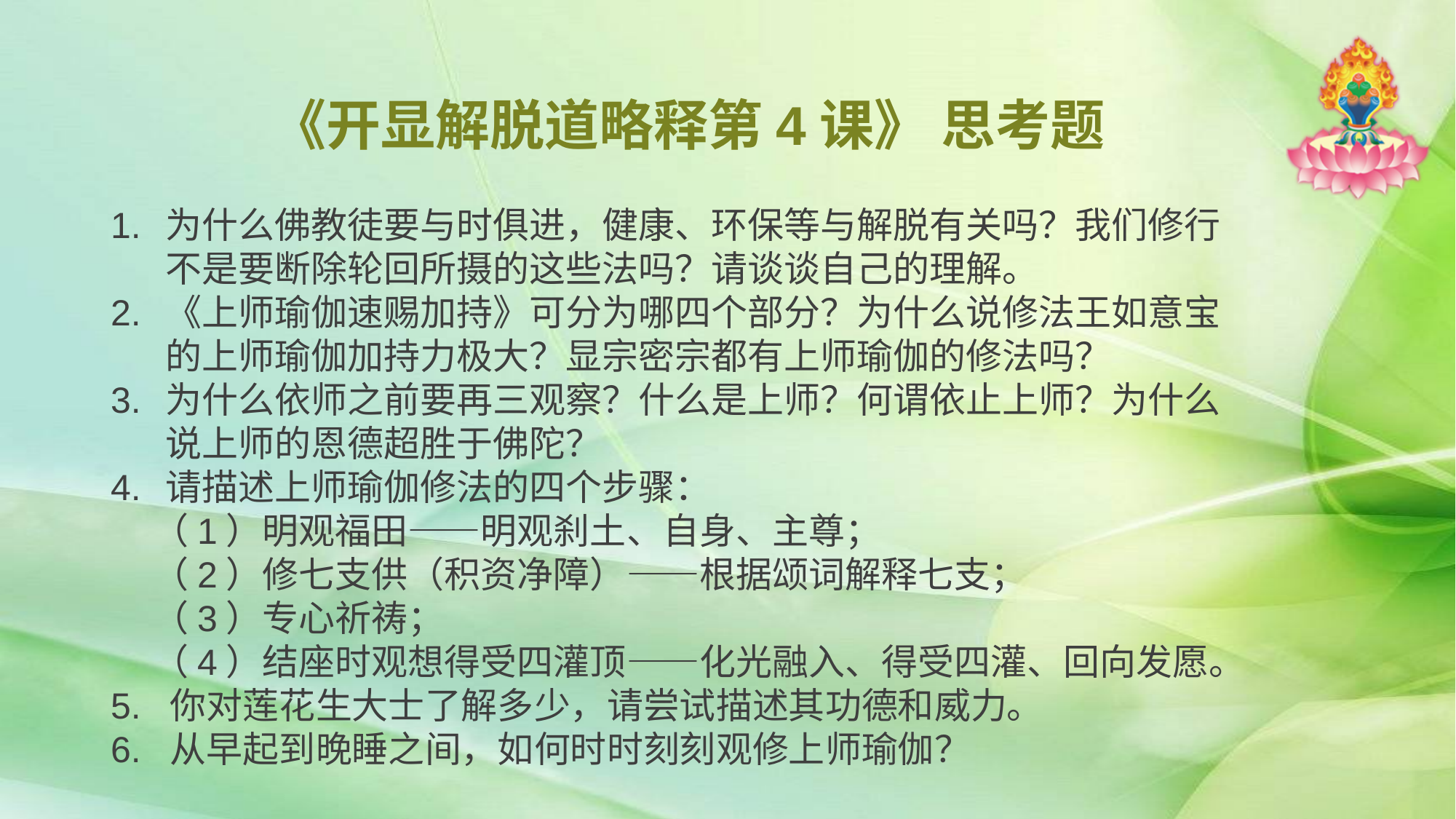

# 《开显解脱道略释第4课》 思考题
为什么佛教徒要与时俱进，健康、环保等与解脱有关吗？我们修行不是要断除轮回所摄的这些法吗？请谈谈自己的理解。
《上师瑜伽速赐加持》可分为哪四个部分？为什么说修法王如意宝的上师瑜伽加持力极大？显宗密宗都有上师瑜伽的修法吗？
为什么依师之前要再三观察？什么是上师？何谓依止上师？为什么说上师的恩德超胜于佛陀？
请描述上师瑜伽修法的四个步骤：
    （1）明观福田——明观刹土、自身、主尊；
    （2）修七支供（积资净障）——根据颂词解释七支；
    （3）专心祈祷；
    （4）结座时观想得受四灌顶——化光融入、得受四灌、回向发愿。
5.  你对莲花生大士了解多少，请尝试描述其功德和威力。
6.  从早起到晚睡之间，如何时时刻刻观修上师瑜伽？